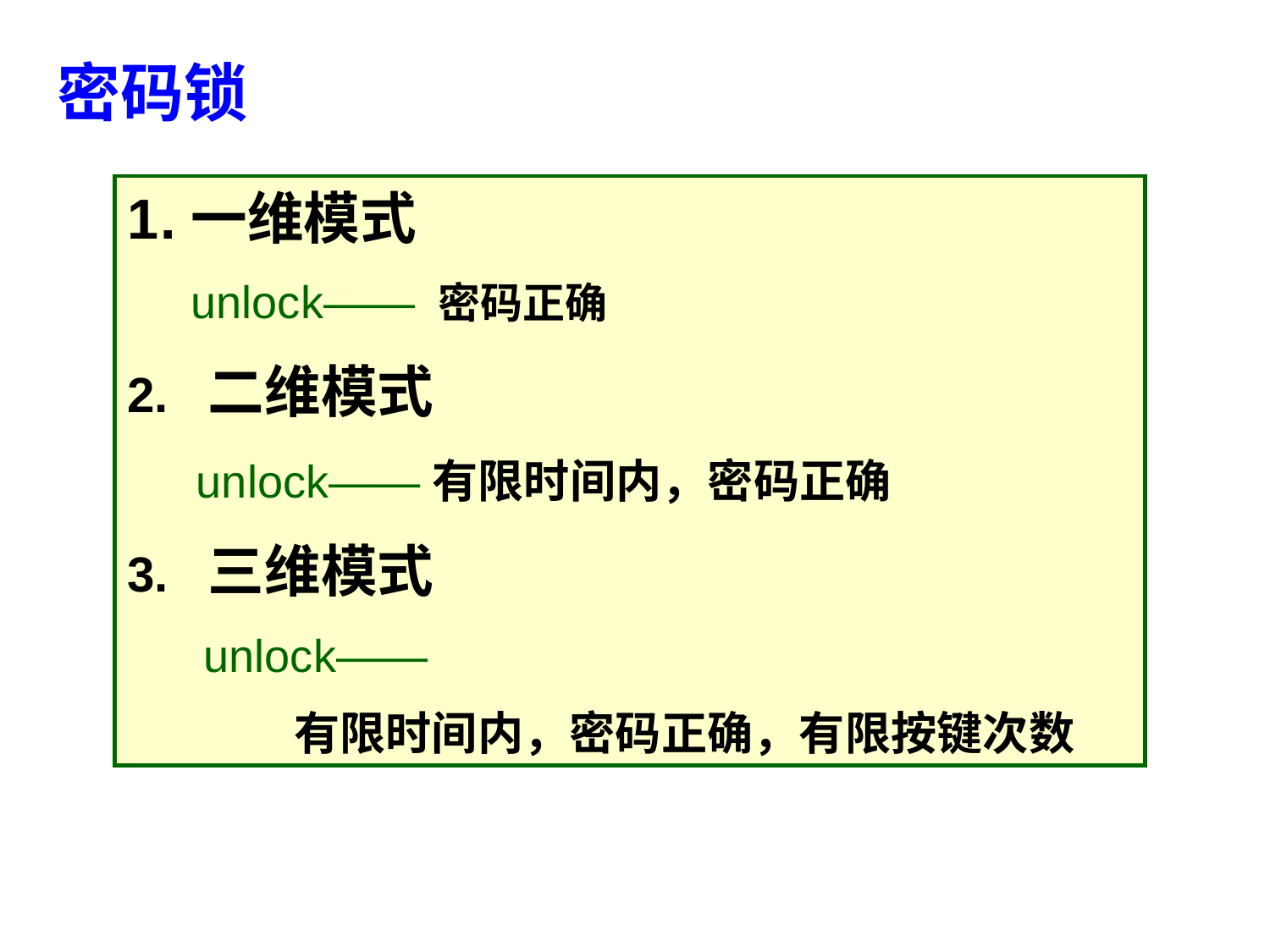

密码锁
一维模式
     unlock—— 密码正确
2.  二维模式
     unlock——有限时间内，密码正确
3.  三维模式
      unlock——
               有限时间内，密码正确，有限按键次数